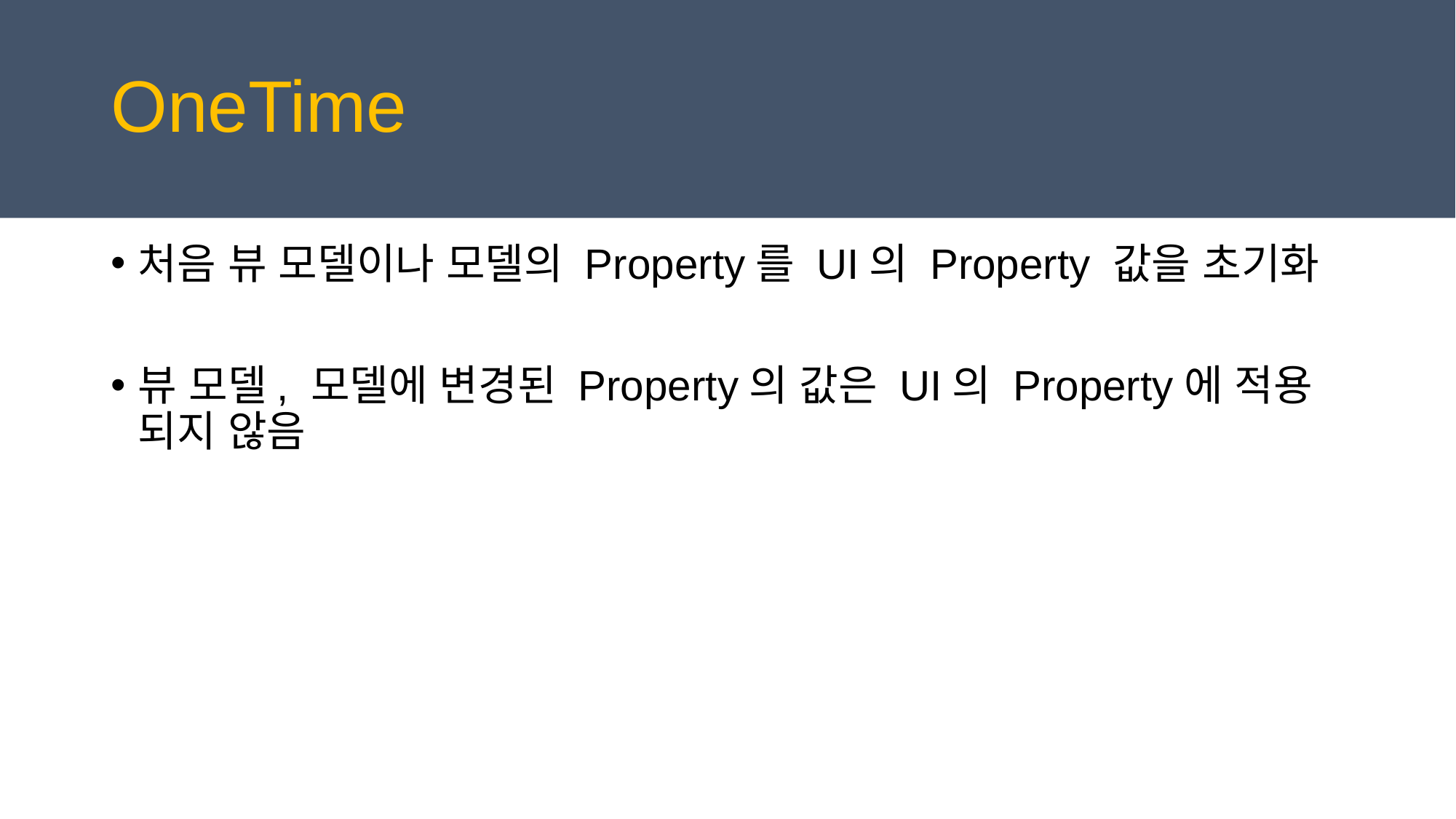

OneTime
처음 뷰 모델이나 모델의 Property를 UI의 Property 값을 초기화

뷰 모델, 모델에 변경된 Property의 값은 UI의 Property에 적용 되지 않음